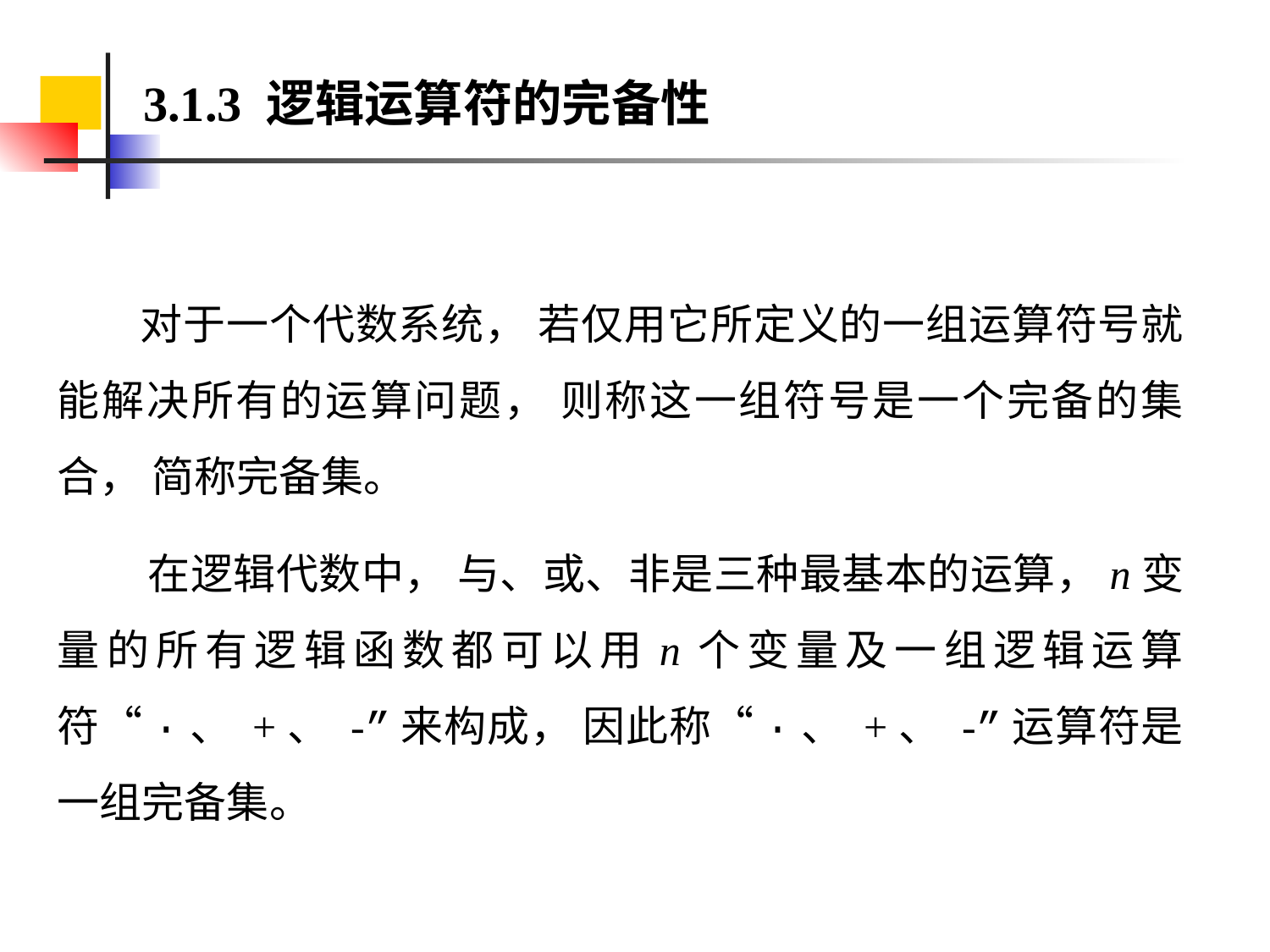

3.1.3 逻辑运算符的完备性
       对于一个代数系统， 若仅用它所定义的一组运算符号就能解决所有的运算问题， 则称这一组符号是一个完备的集合， 简称完备集。
        在逻辑代数中， 与、或、非是三种最基本的运算，n变量的所有逻辑函数都可以用n个变量及一组逻辑运算符“·、 +、 -”来构成， 因此称“·、 +、 -”运算符是一组完备集。